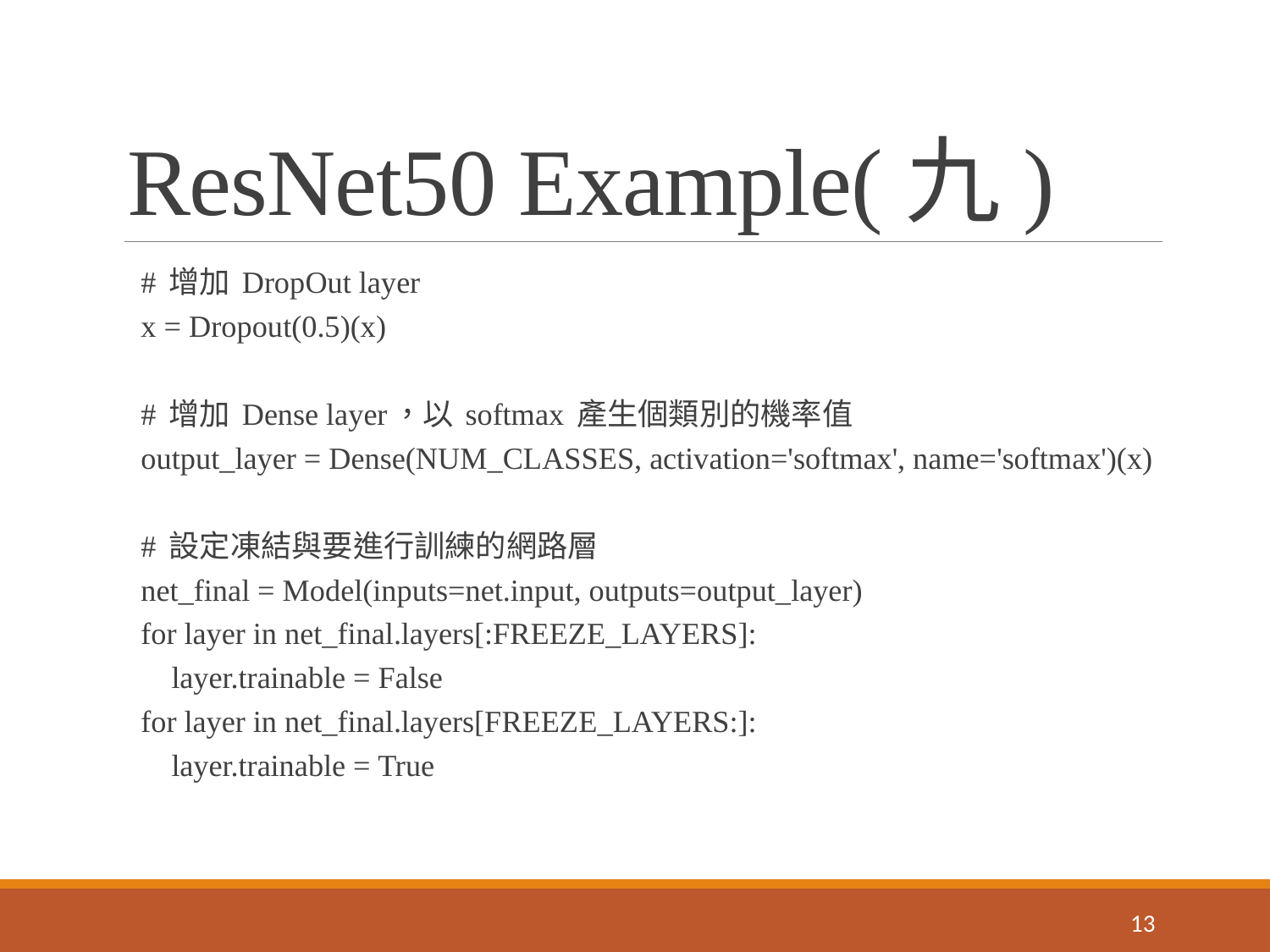

# ResNet50 Example(九)
# 增加 DropOut layer
x = Dropout(0.5)(x)

# 增加 Dense layer，以 softmax 產生個類別的機率值
output_layer = Dense(NUM_CLASSES, activation='softmax', name='softmax')(x)

# 設定凍結與要進行訓練的網路層
net_final = Model(inputs=net.input, outputs=output_layer)
for layer in net_final.layers[:FREEZE_LAYERS]:
    layer.trainable = False
for layer in net_final.layers[FREEZE_LAYERS:]:
    layer.trainable = True
13